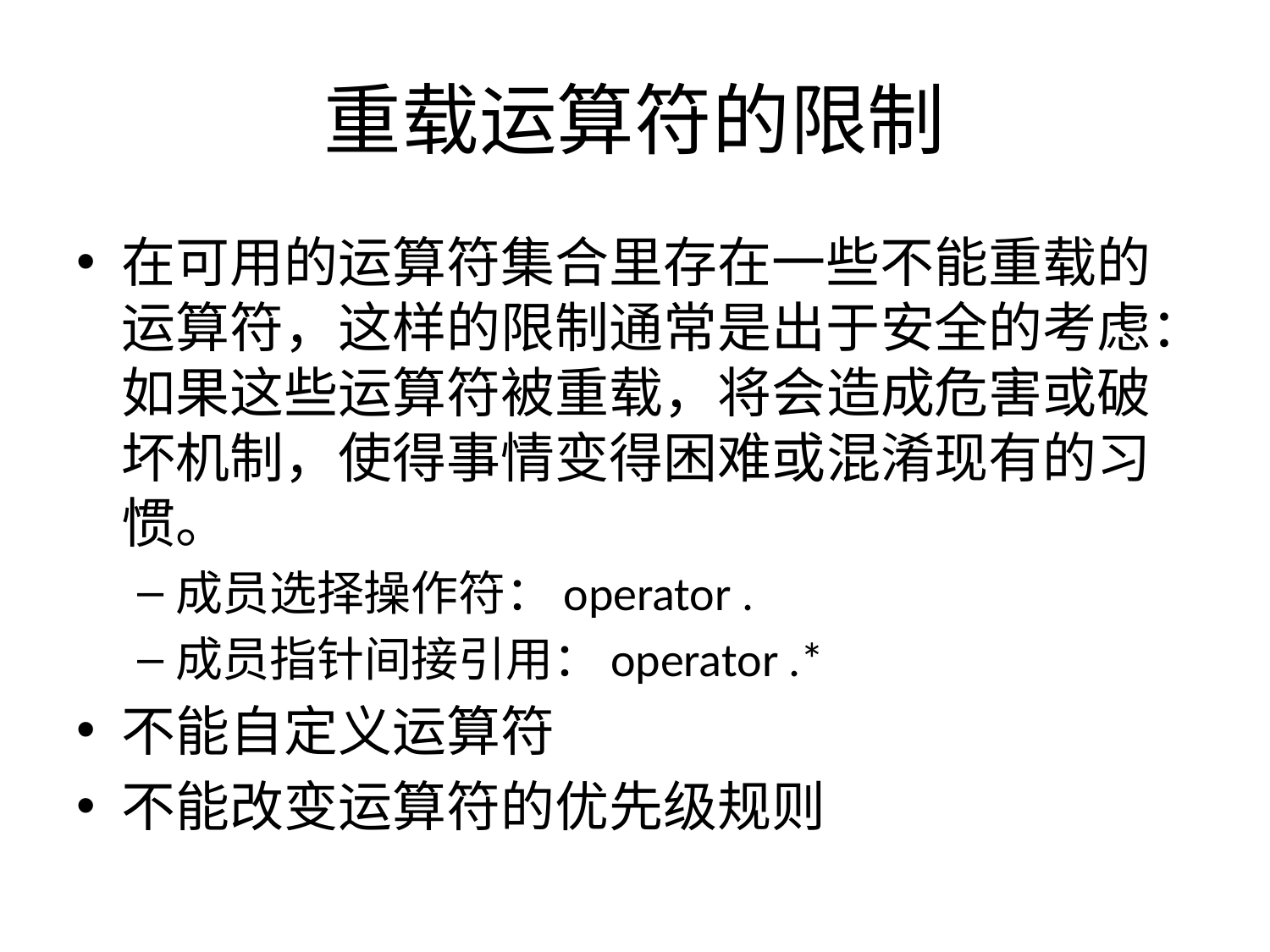

# 重载运算符的限制
在可用的运算符集合里存在一些不能重载的运算符，这样的限制通常是出于安全的考虑：如果这些运算符被重载，将会造成危害或破坏机制，使得事情变得困难或混淆现有的习惯。
成员选择操作符：operator .
成员指针间接引用：operator .*
不能自定义运算符
不能改变运算符的优先级规则